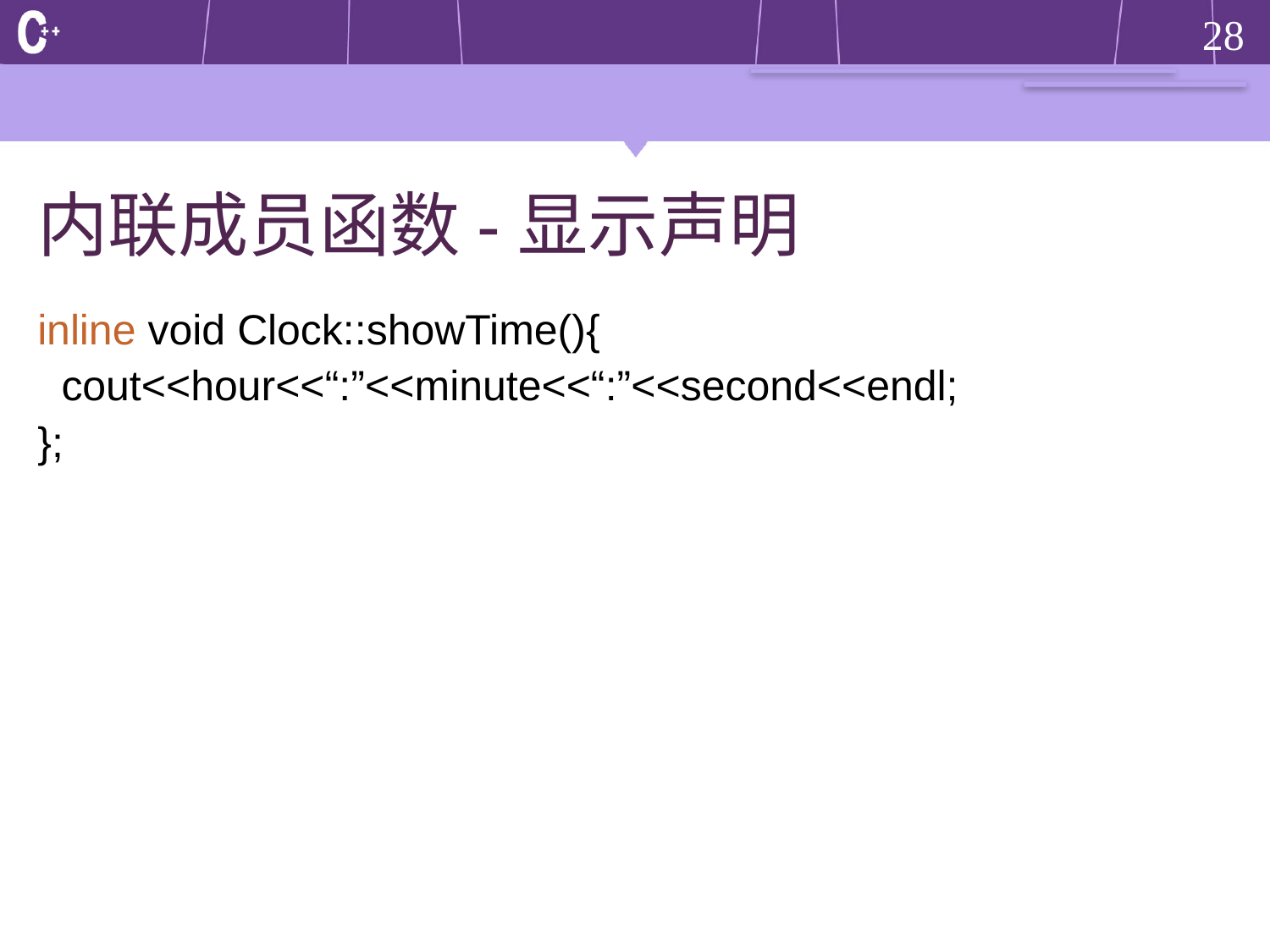

# 内联成员函数-显示声明
inline void Clock::showTime(){
  cout<<hour<<“:”<<minute<<“:”<<second<<endl;
};